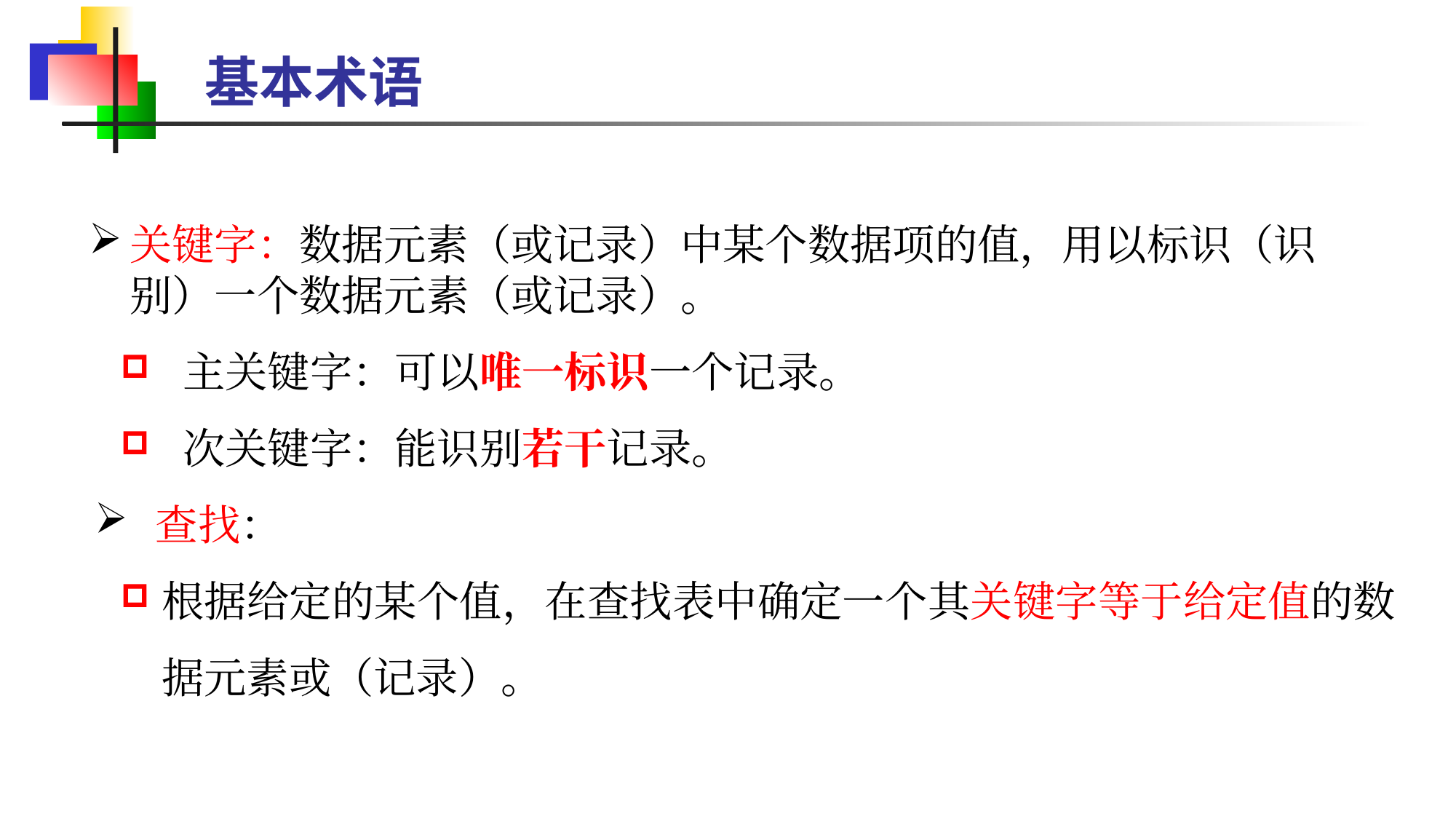

# 基本术语
关键字：数据元素（或记录）中某个数据项的值，用以标识（识别）一个数据元素（或记录）。
 主关键字：可以唯一标识一个记录。
 次关键字：能识别若干记录。
 查找：
根据给定的某个值，在查找表中确定一个其关键字等于给定值的数据元素或（记录）。